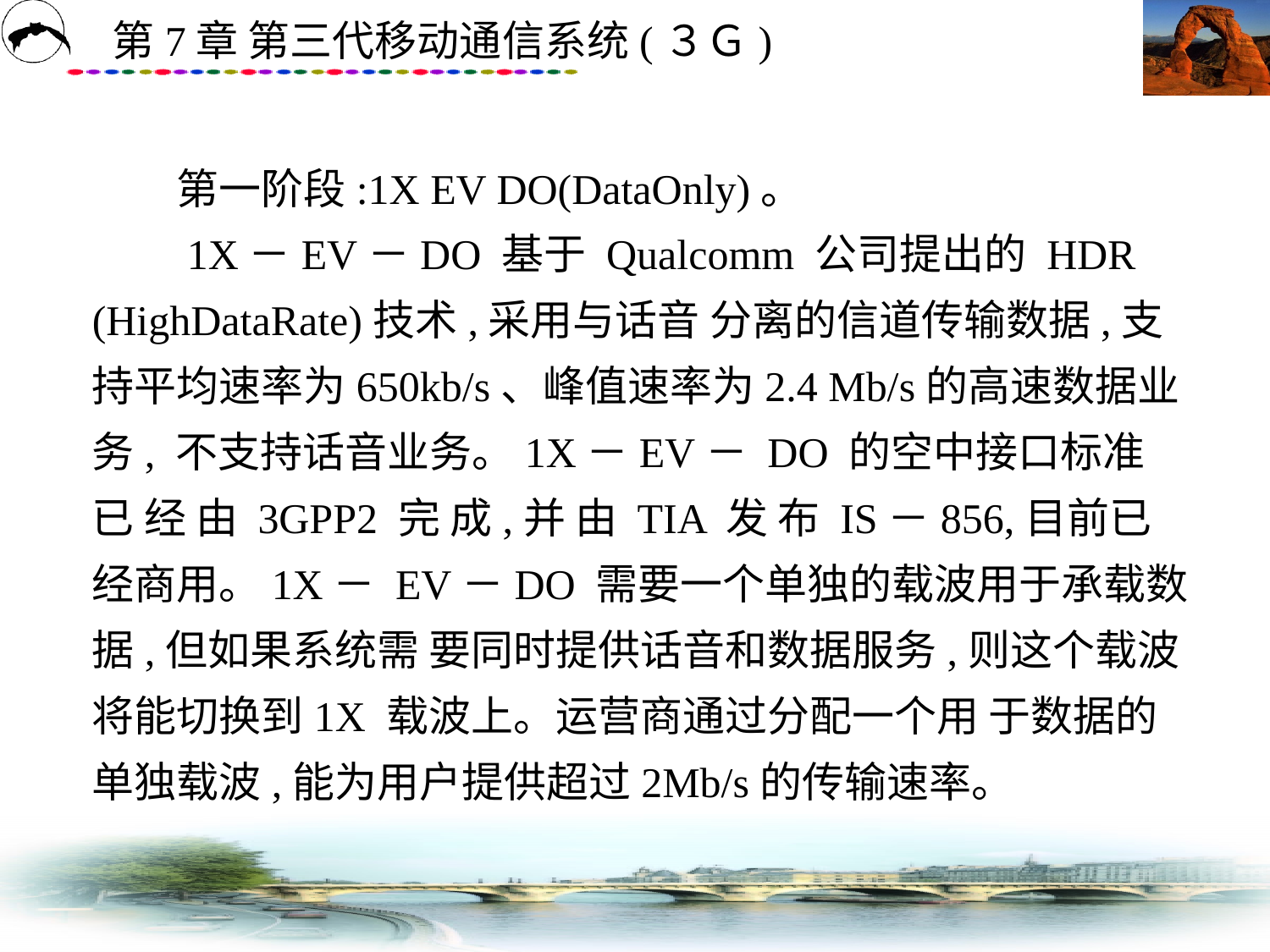

# 第一阶段:1X EV DO(DataOnly)。 　　1X－EV－DO 基于 Qualcomm 公司提出的 HDR　(HighDataRate)技术,采用与话音 分离的信道传输数据,支持平均速率为650kb/s、峰值速率为2.4 Mb/s的高速数据业务, 不支持话音业务。1X－EV－ DO 的空中接口标准 已 经 由 3GPP2 完 成,并 由 TIA 发 布 IS－856,目前已经商用。1X－ EV－DO 需要一个单独的载波用于承载数据,但如果系统需 要同时提供话音和数据服务,则这个载波将能切换到1X 载波上。运营商通过分配一个用 于数据的单独载波,能为用户提供超过2Mb/s的传输速率。